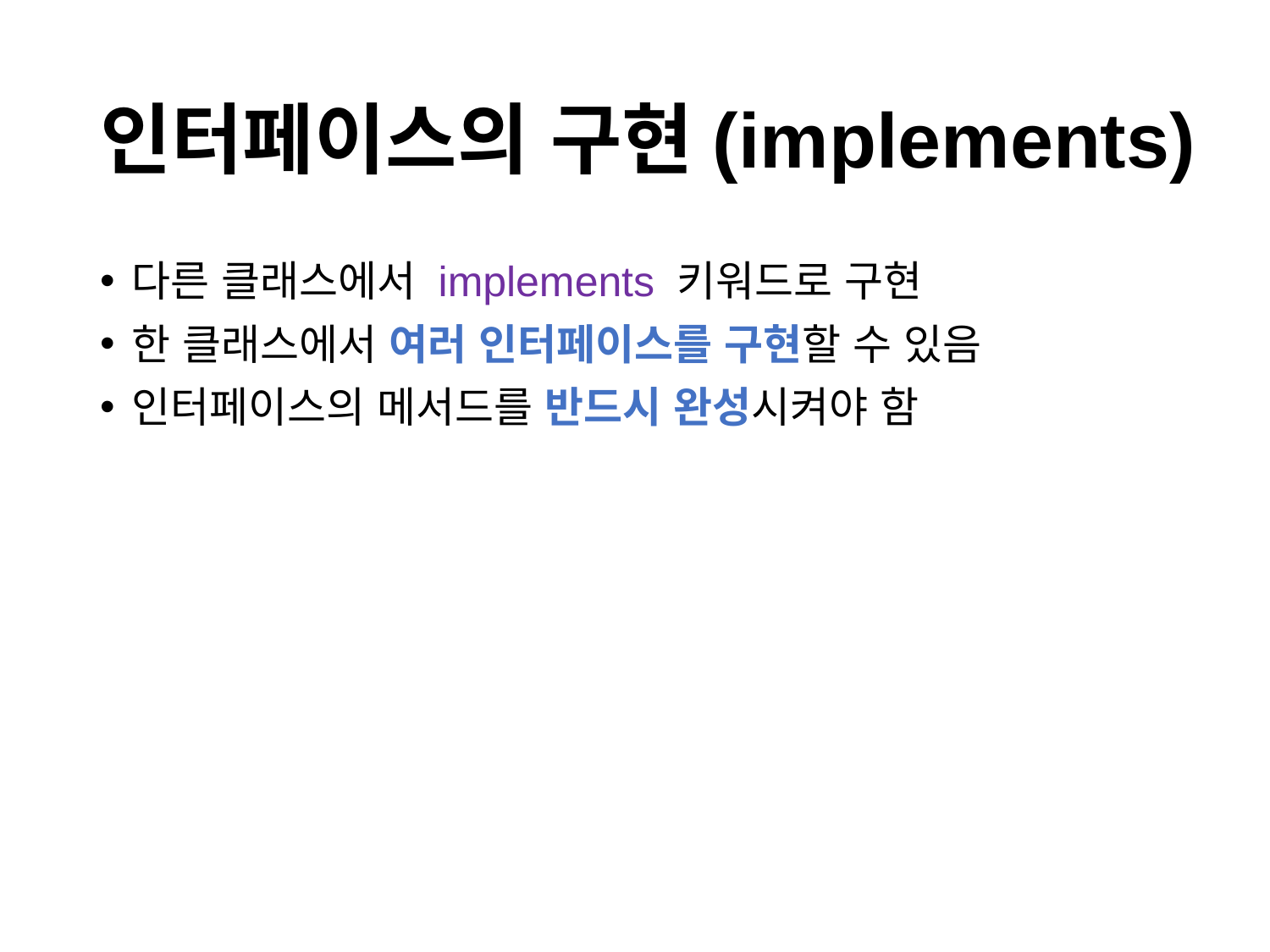

# 인터페이스의 구현(implements)
다른 클래스에서 implements 키워드로 구현
한 클래스에서 여러 인터페이스를 구현할 수 있음
인터페이스의 메서드를 반드시 완성시켜야 함